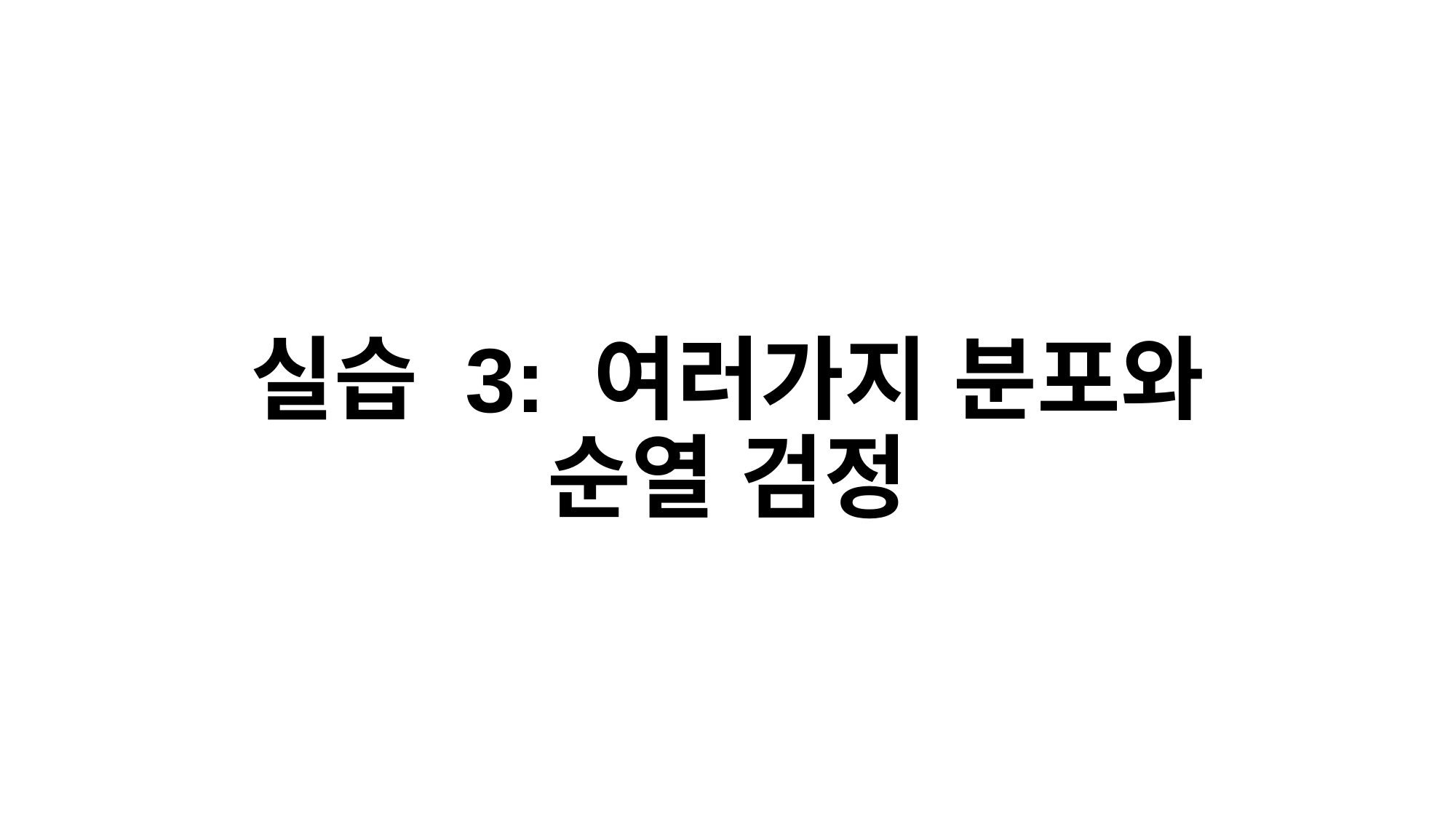

# 실습 3: 여러가지 분포와 순열 검정